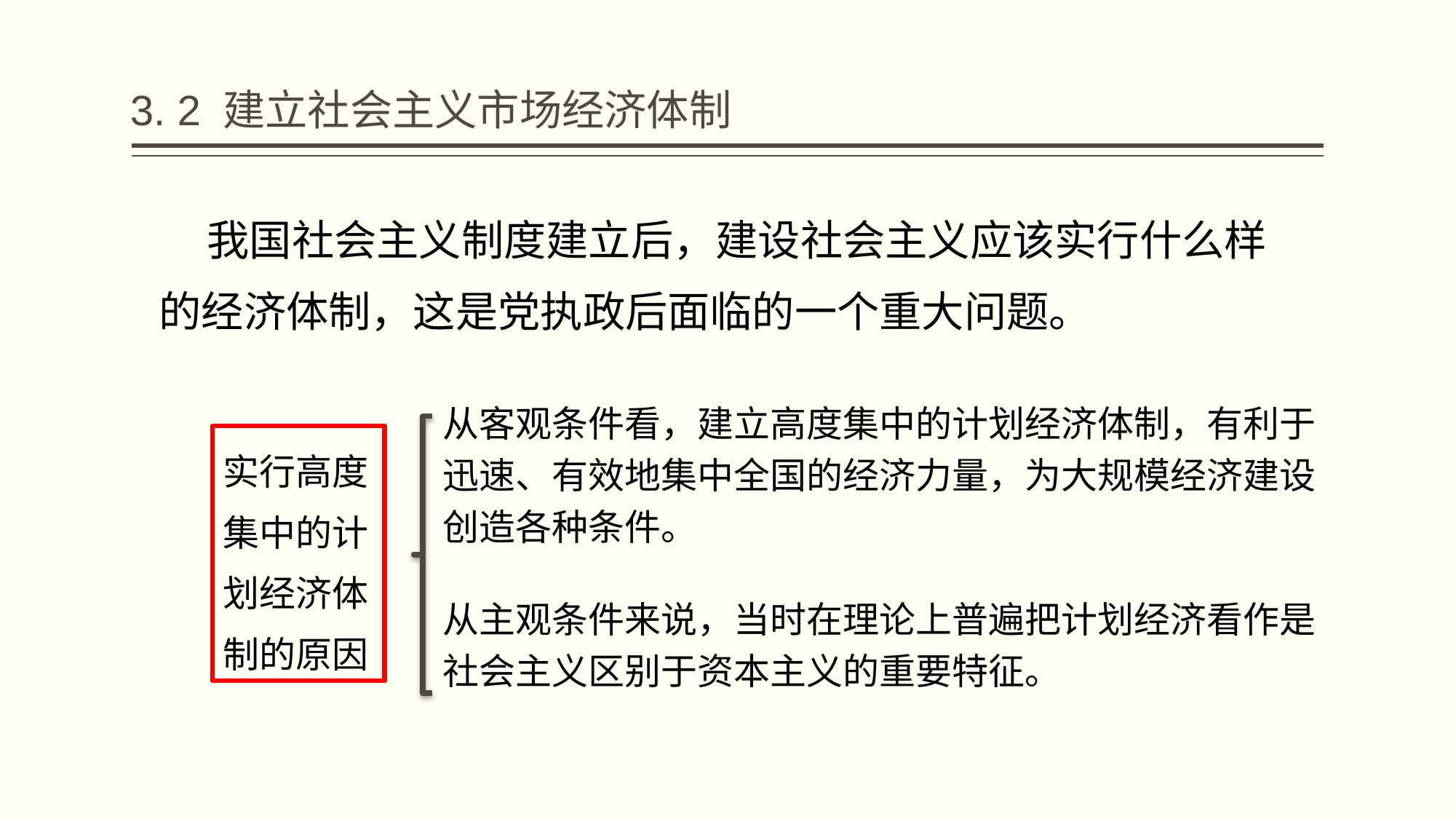

# 3. 2 建立社会主义市场经济体制
    我国社会主义制度建立后，建设社会主义应该实行什么样的经济体制，这是党执政后面临的一个重大问题。
从客观条件看，建立高度集中的计划经济体制，有利于迅速、有效地集中全国的经济力量，为大规模经济建设创造各种条件。

实行高度集中的计划经济体制的原因
从主观条件来说，当时在理论上普遍把计划经济看作是社会主义区别于资本主义的重要特征。